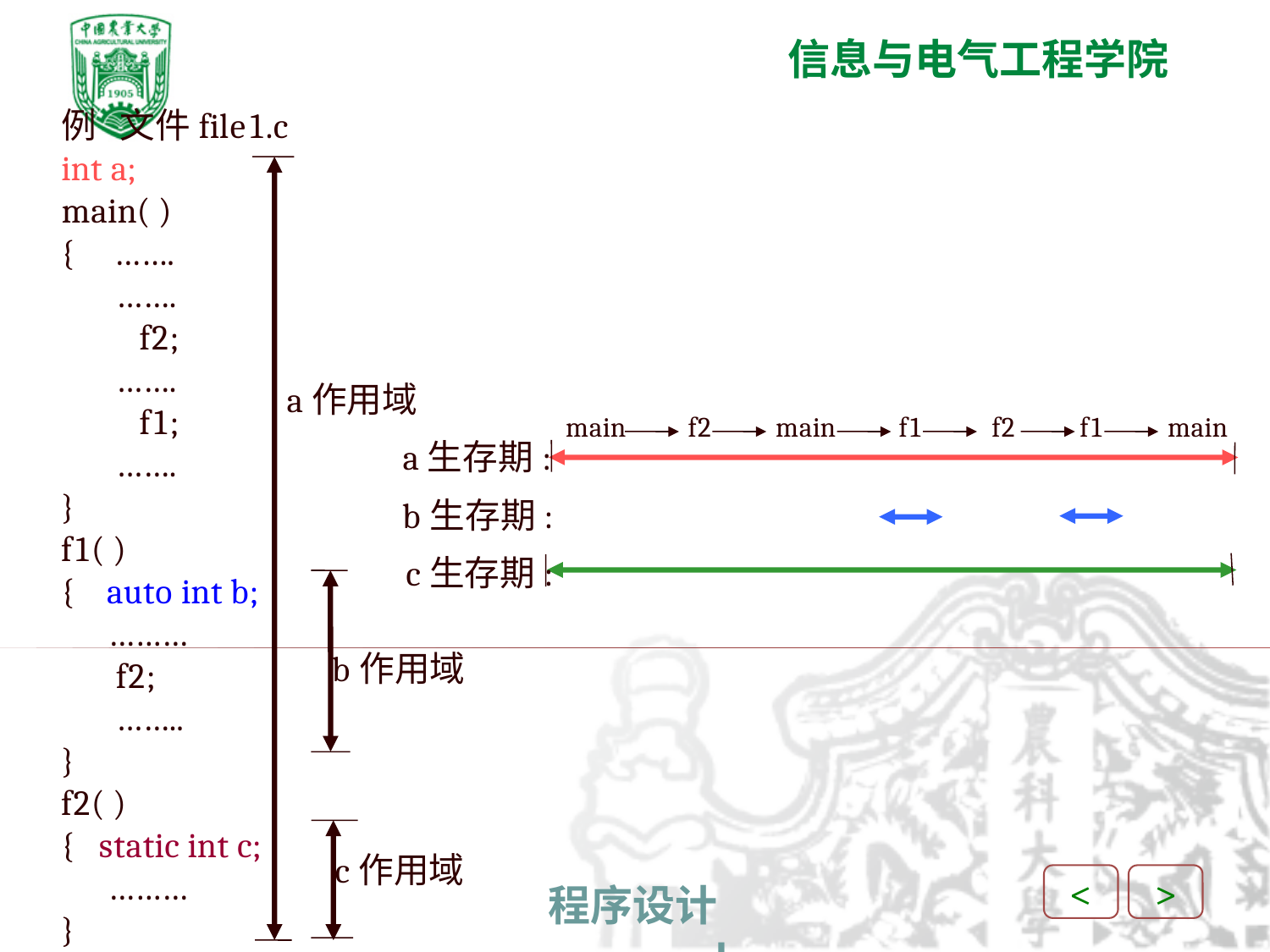

例   文件file1.c
int a;
main( )
{     …….
       …….
          f2;
       …….
          f1;
       …….
}
f1( )
{    auto int b;
      ………
       f2;
       ……..
}
f2( )
{   static int c;
      ………
}

a作用域

main
f2
main
f1
f2
f1
main

a生存期:

b生存期:

c生存期:

b作用域

c作用域

<
>